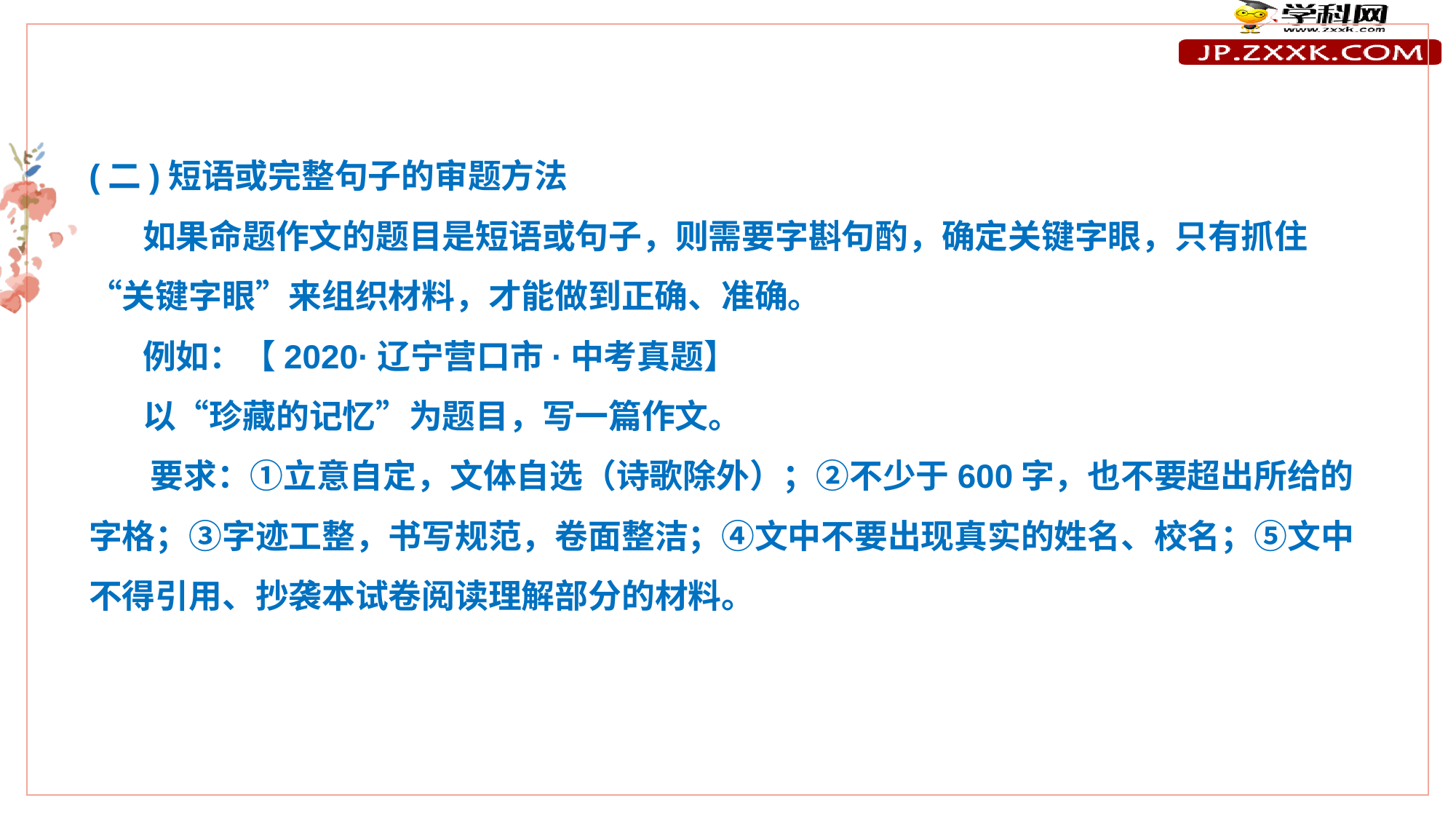

(二)短语或完整句子的审题方法
      如果命题作文的题目是短语或句子，则需要字斟句酌，确定关键字眼，只有抓住“关键字眼”来组织材料，才能做到正确、准确。
      例如：【2020·辽宁营口市·中考真题】
      以“珍藏的记忆”为题目，写一篇作文。
       要求：①立意自定，文体自选（诗歌除外）；②不少于600字，也不要超出所给的字格；③字迹工整，书写规范，卷面整洁；④文中不要出现真实的姓名、校名；⑤文中不得引用、抄袭本试卷阅读理解部分的材料。